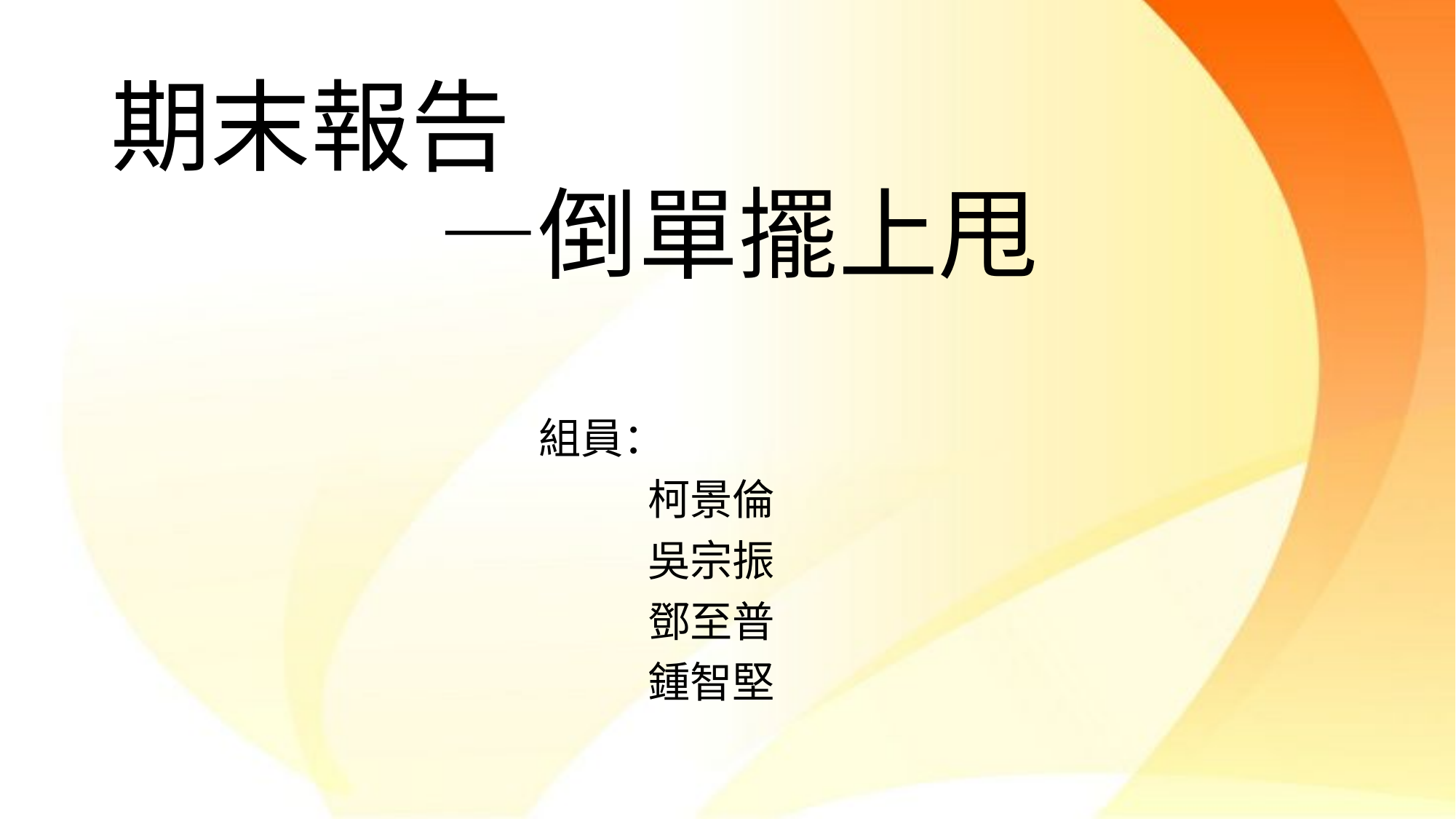

# 期末報告 —倒單擺上甩
組員：
	柯景倫
	吳宗振
	鄧至普
	鍾智堅